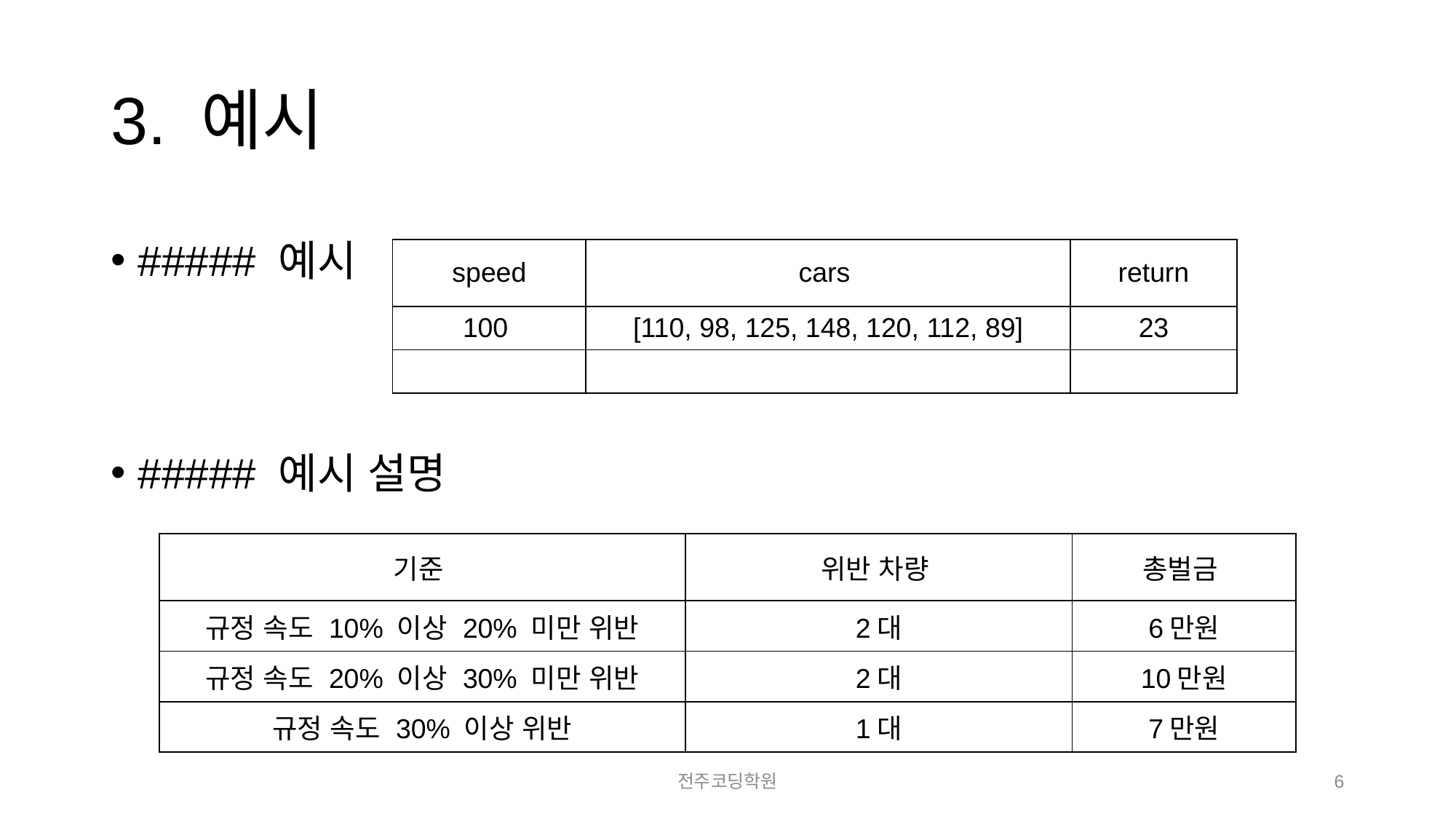

# 3. 예시
##### 예시

##### 예시 설명

| speed | cars | return |
| --- | --- | --- |
| 100 | [110, 98, 125, 148, 120, 112, 89] | 23 |
|  |  |  |
| 기준 | 위반 차량 | 총벌금 |
| --- | --- | --- |
| 규정 속도 10% 이상 20% 미만 위반 | 2대 | 6만원 |
| 규정 속도 20% 이상 30% 미만 위반 | 2대 | 10만원 |
| 규정 속도 30% 이상 위반 | 1대 | 7만원 |
전주코딩학원
6